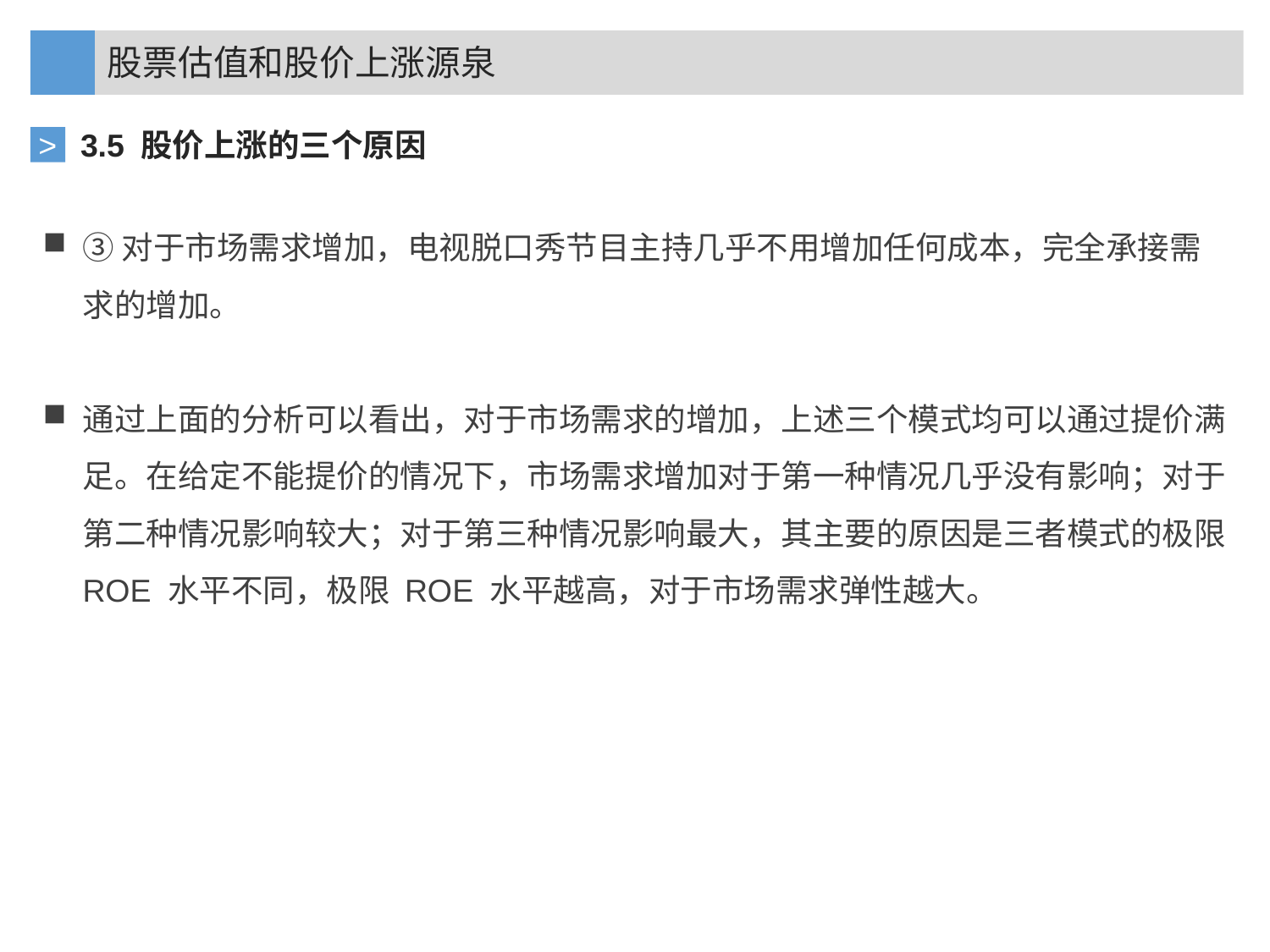

股票估值和股价上涨源泉
3.5 股价上涨的三个原因
>
③对于市场需求增加，电视脱口秀节目主持几乎不用增加任何成本，完全承接需求的增加。

通过上面的分析可以看出，对于市场需求的增加，上述三个模式均可以通过提价满足。在给定不能提价的情况下，市场需求增加对于第一种情况几乎没有影响；对于第二种情况影响较大；对于第三种情况影响最大，其主要的原因是三者模式的极限 ROE 水平不同，极限 ROE 水平越高，对于市场需求弹性越大。